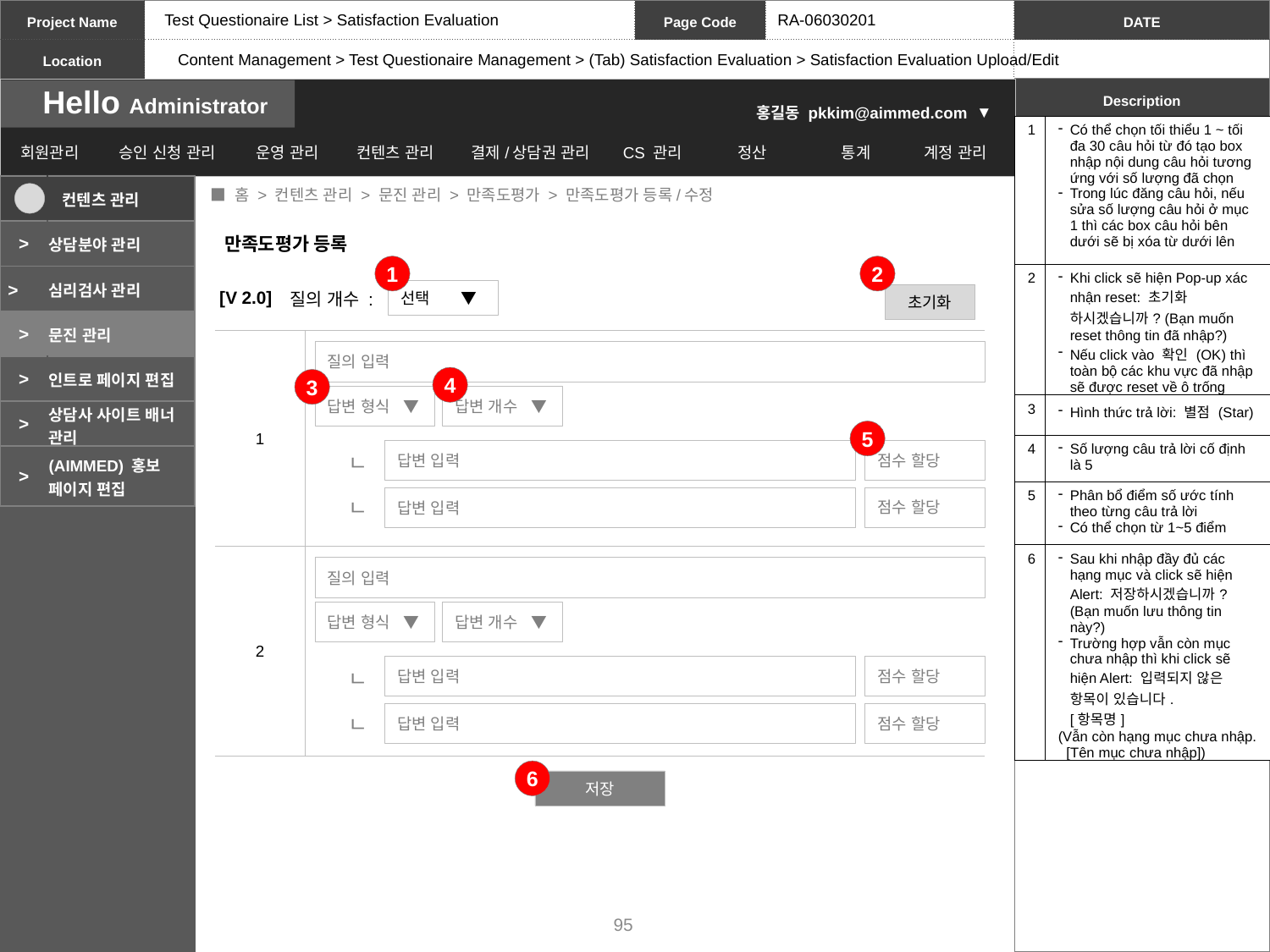

Test Questionaire List > Satisfaction Evaluation
RA-06030201
Content Management > Test Questionaire Management > (Tab) Satisfaction Evaluation > Satisfaction Evaluation Upload/Edit
| 1 | Có thể chọn tối thiểu 1 ~ tối đa 30 câu hỏi từ đó tạo box nhập nội dung câu hỏi tương ứng với số lượng đã chọn Trong lúc đăng câu hỏi, nếu sửa số lượng câu hỏi ở mục 1 thì các box câu hỏi bên dưới sẽ bị xóa từ dưới lên |
| --- | --- |
| 2 | Khi click sẽ hiện Pop-up xác nhận reset: 초기화 하시겠습니까? (Bạn muốn reset thông tin đã nhập?) Nếu click vào 확인 (OK) thì toàn bộ các khu vực đã nhập sẽ được reset về ô trống |
| 3 | Hình thức trả lời: 별점 (Star) |
| 4 | Số lượng câu trả lời cố định là 5 |
| 5 | Phân bổ điểm số ước tính theo từng câu trả lời Có thể chọn từ 1~5 điểm |
| 6 | Sau khi nhập đầy đủ các hạng mục và click sẽ hiện Alert: 저장하시겠습니까? (Bạn muốn lưu thông tin này?) Trường hợp vẫn còn mục chưa nhập thì khi click sẽ hiện Alert: 입력되지 않은 항목이 있습니다. [항목명] (Vẫn còn hạng mục chưa nhập. [Tên mục chưa nhập]) |
   ■ 홈 > 컨텐츠 관리 > 문진 관리 > 만족도평가 > 만족도평가 등록/수정

|  | 컨텐츠 관리 |
| --- | --- |
| > | 상담분야 관리 |
| > | 심리검사 관리 |
| > | 문진 관리 |
| > | 인트로 페이지 편집 |
| > | 상담사 사이트 배너 관리 |
| > | (AIMMED) 홍보 페이지 편집 |

만족도평가 등록
1
2
[V 2.0]
선택       ▼
질의 개수 :
초기화
| 1 |  |
| --- | --- |
| 2 |  |
질의 입력
4
3
답변 형식   ▼
답변 개수   ▼
5
점수 할당
답변 입력
ㄴ
점수 할당
답변 입력
ㄴ
질의 입력
답변 형식   ▼
답변 개수   ▼
점수 할당
답변 입력
ㄴ
점수 할당
답변 입력
ㄴ
6
저장
95